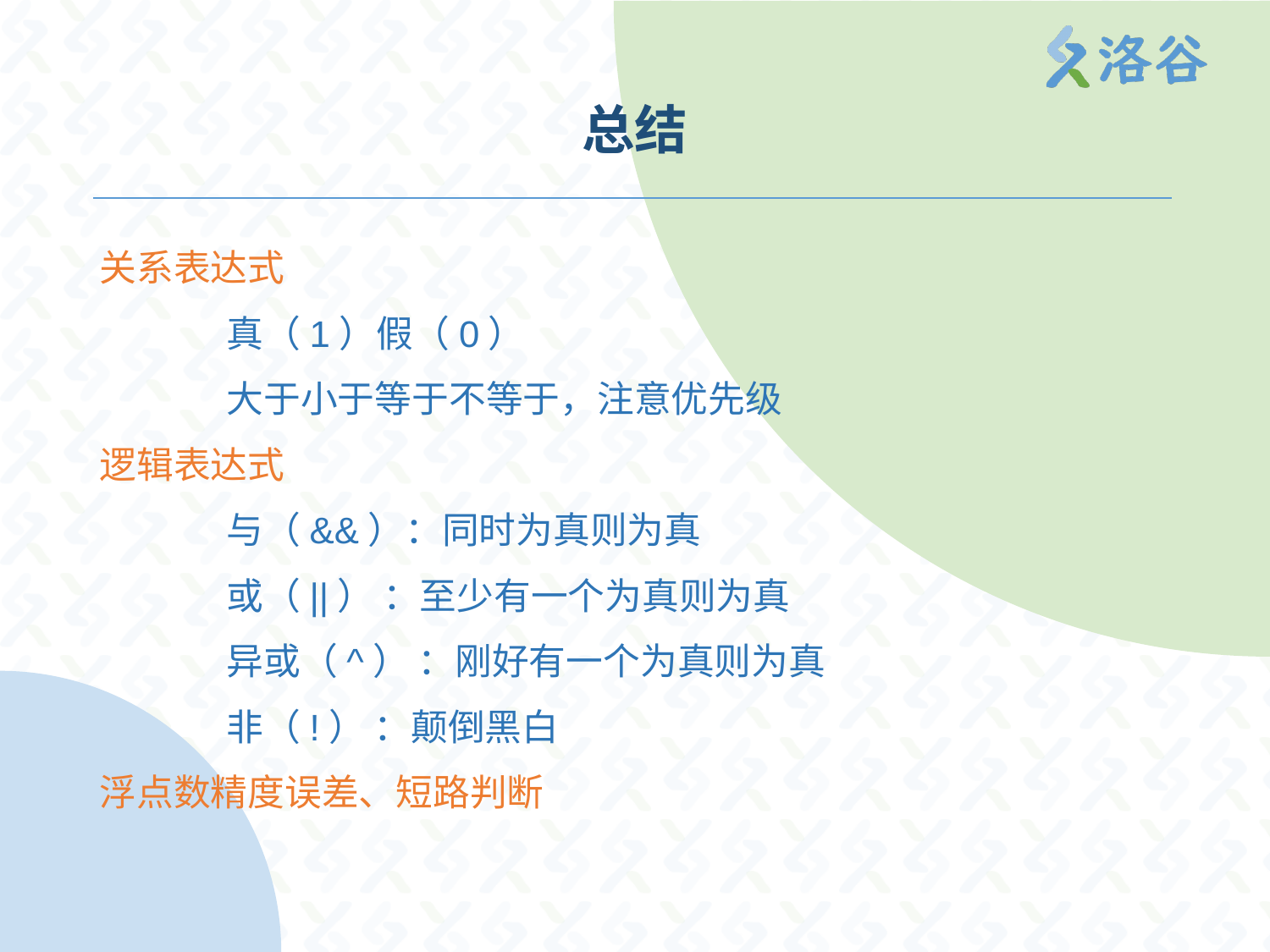

# 总结
关系表达式
	真（1）假（0）
	大于小于等于不等于，注意优先级
逻辑表达式
	与（&&）：同时为真则为真
	或（||） ：至少有一个为真则为真
	异或（^） ：刚好有一个为真则为真
	非（!） ：颠倒黑白
浮点数精度误差、短路判断